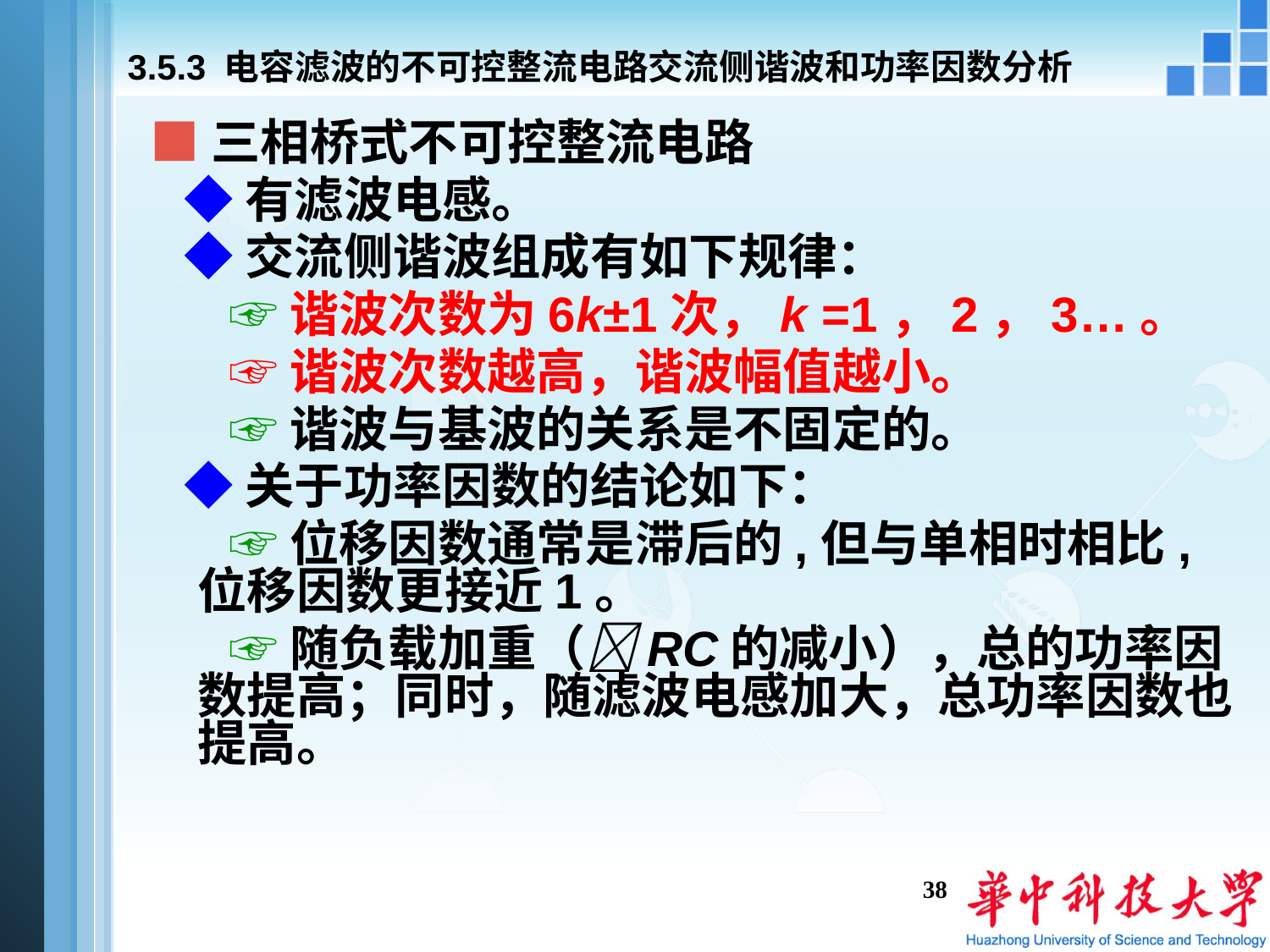

# 3.5.3 电容滤波的不可控整流电路交流侧谐波和功率因数分析
■三相桥式不可控整流电路
   ◆有滤波电感。
   ◆交流侧谐波组成有如下规律：
       ☞谐波次数为6k±1次，k =1，2，3…。
       ☞谐波次数越高，谐波幅值越小。
       ☞谐波与基波的关系是不固定的。
   ◆关于功率因数的结论如下：
       ☞位移因数通常是滞后的,但与单相时相比,位移因数更接近1。
       ☞随负载加重（ωRC的减小），总的功率因数提高；同时，随滤波电感加大，总功率因数也提高。
38